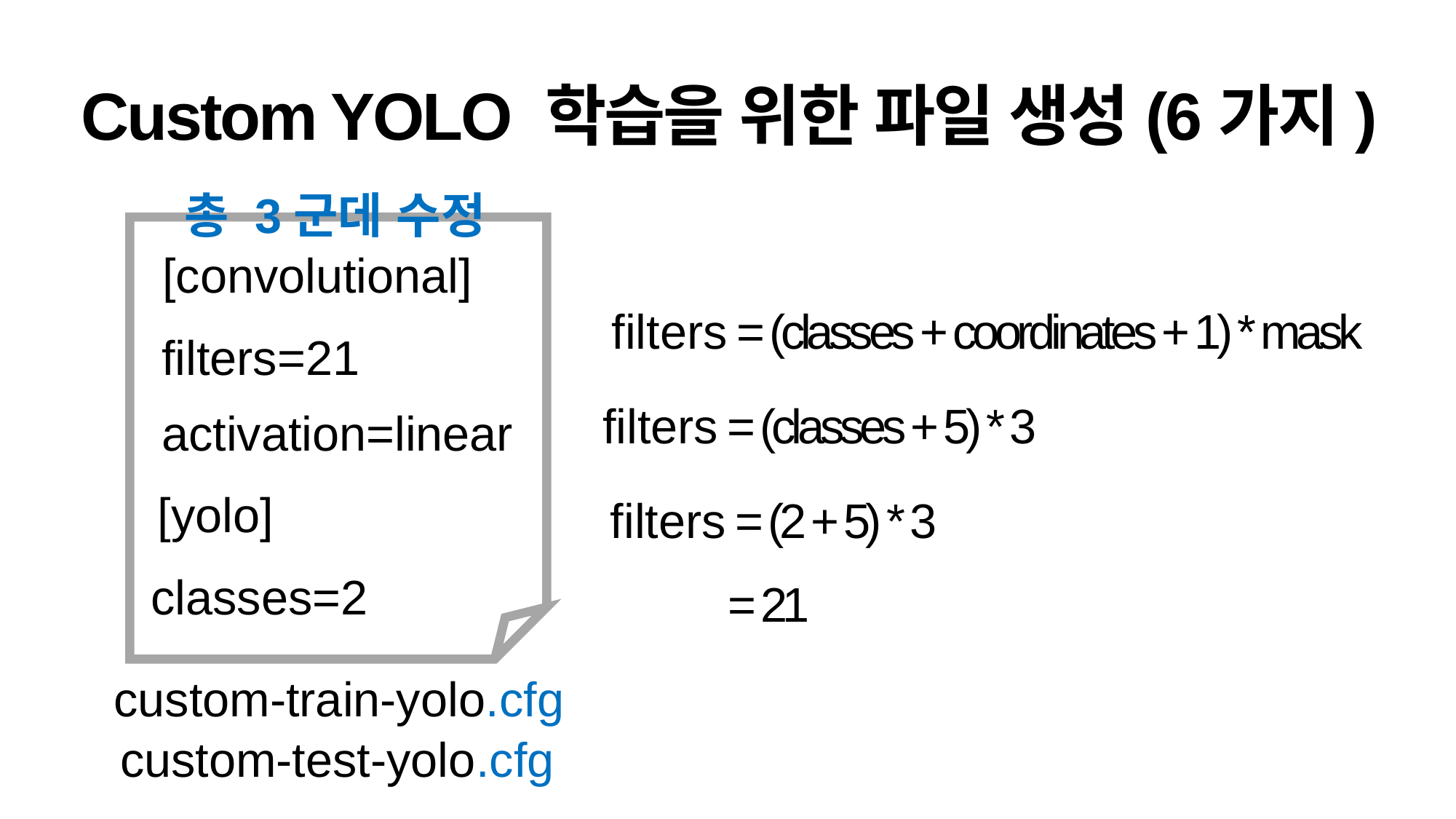

Custom YOLO 학습을 위한 파일 생성(6가지)
총 3군데 수정

[convolutional]
filters = (classes + coordinates + 1) * mask
filters=21
activation=linear
filters = (classes + 5) * 3
[yolo]
filters = (2 + 5) * 3
classes=2
= 21
custom-train-yolo.cfg
custom-test-yolo.cfg